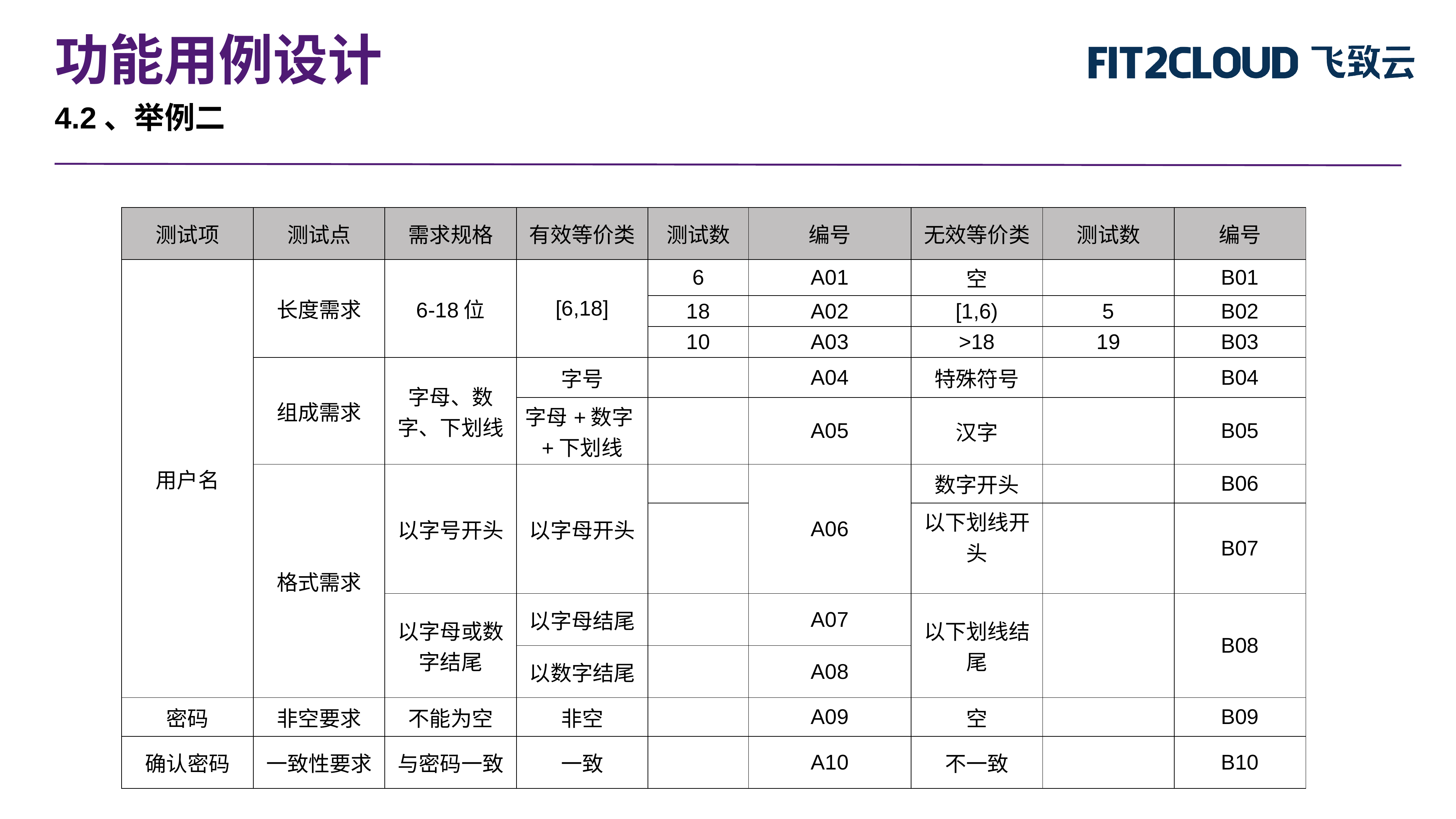

功能用例设计
4.2、举例二
| 测试项 | 测试点 | 需求规格 | 有效等价类 | 测试数 | 编号 | 无效等价类 | 测试数 | 编号 |
| --- | --- | --- | --- | --- | --- | --- | --- | --- |
| 用户名 | 长度需求 | 6-18位 | [6,18] | 6 | A01 | 空 |  | B01 |
|  |  |  |  | 18 | A02 | [1,6) | 5 | B02 |
|  |  |  |  | 10 | A03 | >18 | 19 | B03 |
|  | 组成需求 | 字母、数字、下划线 | 字号 |  | A04 | 特殊符号 |  | B04 |
|  |  |  | 字母+数字+下划线 |  | A05 | 汉字 |  | B05 |
|  | 格式需求 | 以字号开头 | 以字母开头 |  | A06 | 数字开头 |  | B06 |
|  |  |  |  |  |  | 以下划线开头 |  | B07 |
|  |  | 以字母或数字结尾 | 以字母结尾 |  | A07 | 以下划线结尾 |  | B08 |
|  |  |  | 以数字结尾 |  | A08 |  |  |  |
| 密码 | 非空要求 | 不能为空 | 非空 |  | A09 | 空 |  | B09 |
| 确认密码 | 一致性要求 | 与密码一致 | 一致 |  | A10 | 不一致 |  | B10 |